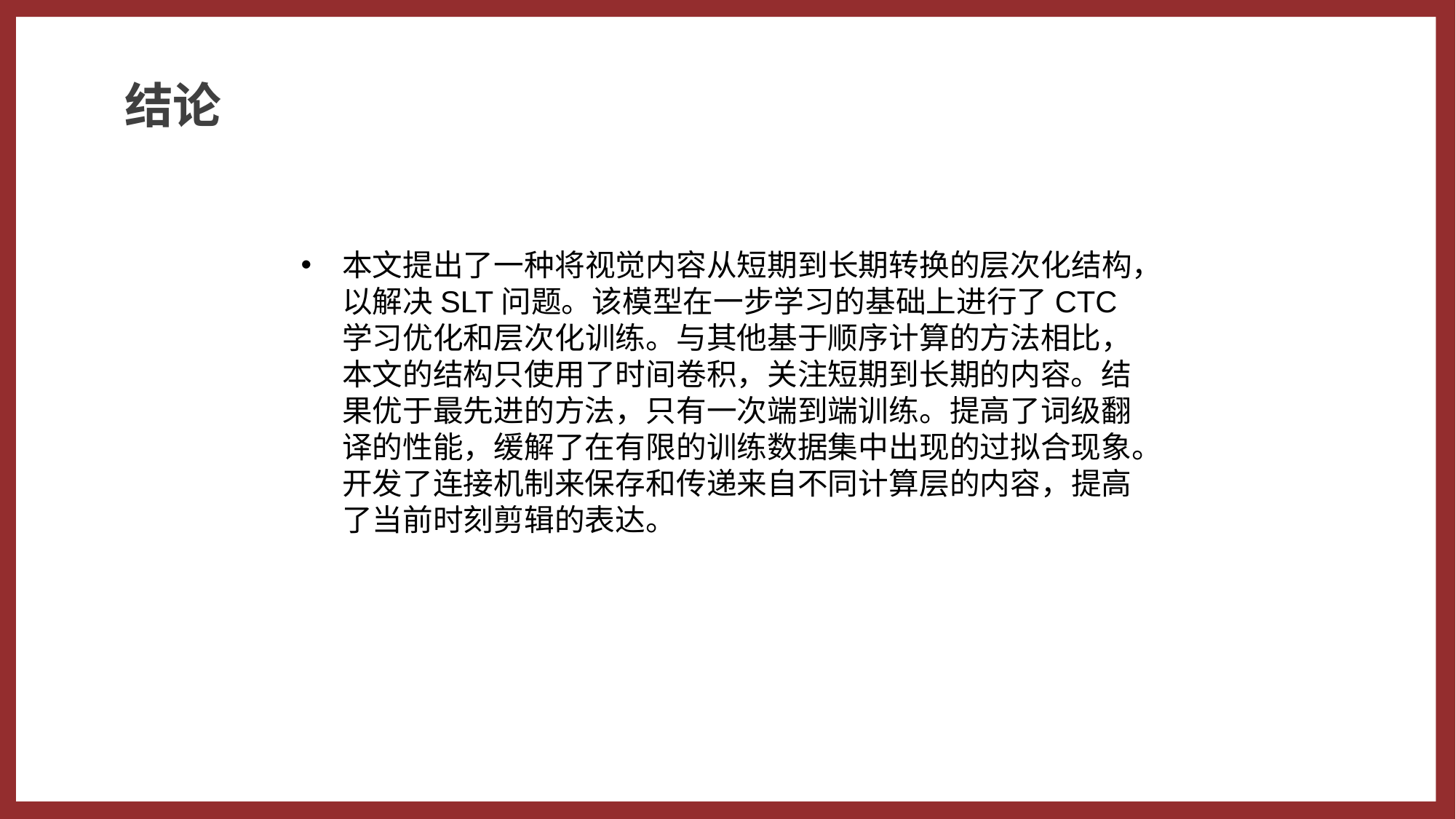

结论
本文提出了一种将视觉内容从短期到长期转换的层次化结构，以解决SLT问题。该模型在一步学习的基础上进行了CTC学习优化和层次化训练。与其他基于顺序计算的方法相比，本文的结构只使用了时间卷积，关注短期到长期的内容。结果优于最先进的方法，只有一次端到端训练。提高了词级翻译的性能，缓解了在有限的训练数据集中出现的过拟合现象。开发了连接机制来保存和传递来自不同计算层的内容，提高了当前时刻剪辑的表达。